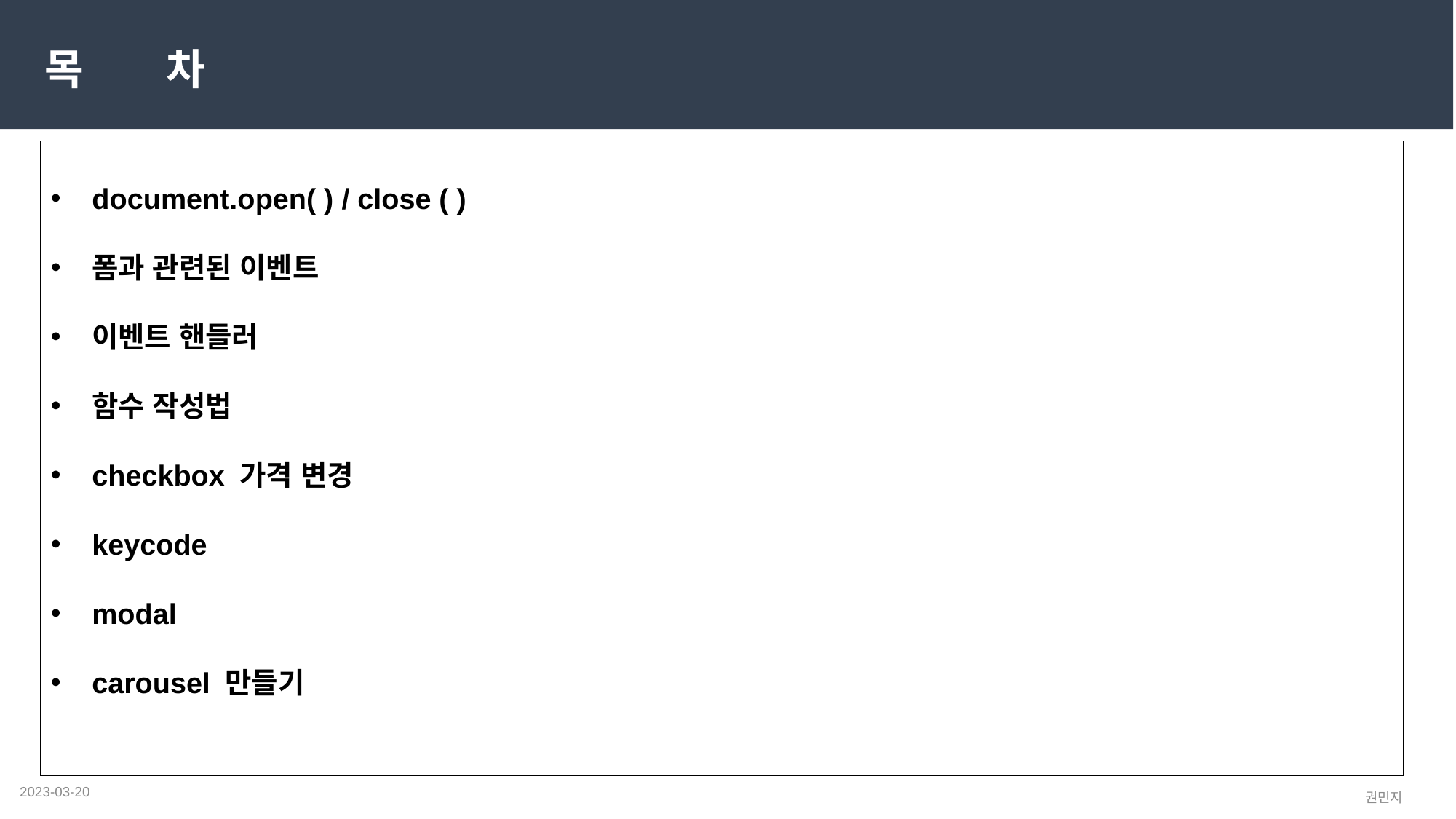

목       차
document.open( ) / close ( )
폼과 관련된 이벤트
이벤트 핸들러
함수 작성법
checkbox 가격 변경
keycode
modal
carousel 만들기
2023-03-20
권민지